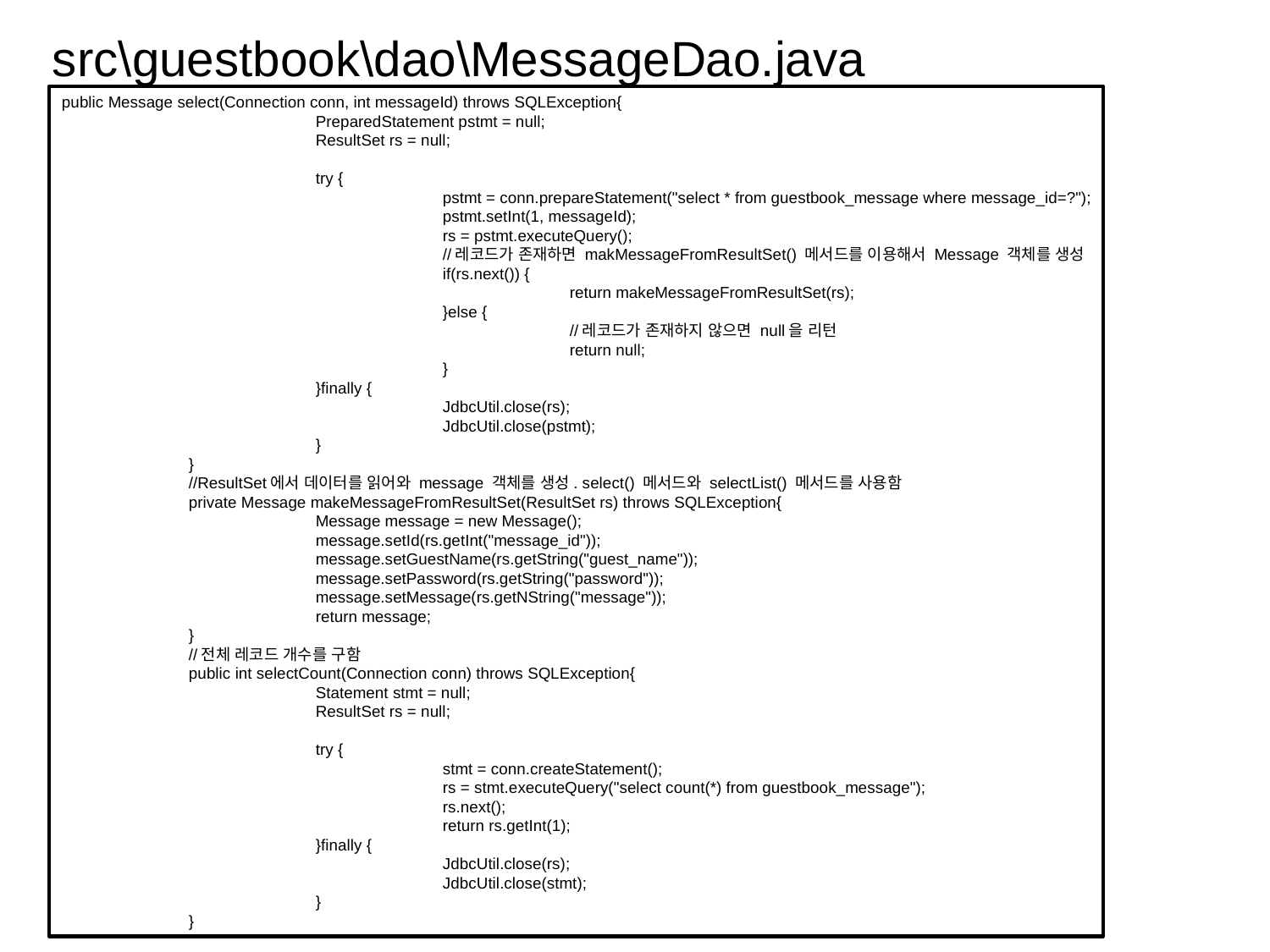

# src\guestbook\dao\MessageDao.java
public Message select(Connection conn, int messageId) throws SQLException{
		PreparedStatement pstmt = null;
		ResultSet rs = null;

		try {
			pstmt = conn.prepareStatement("select * from guestbook_message where message_id=?");
			pstmt.setInt(1, messageId);
			rs = pstmt.executeQuery();
			//레코드가 존재하면 makMessageFromResultSet() 메서드를 이용해서 Message 객체를 생성
			if(rs.next()) {
				return makeMessageFromResultSet(rs);
			}else {
				//레코드가 존재하지 않으면 null을 리턴
				return null;
			}
		}finally {
			JdbcUtil.close(rs);
			JdbcUtil.close(pstmt);
		}
	}
	//ResultSet에서 데이터를 읽어와 message 객체를 생성. select() 메서드와 selectList() 메서드를 사용함
	private Message makeMessageFromResultSet(ResultSet rs) throws SQLException{
		Message message = new Message();
		message.setId(rs.getInt("message_id"));
		message.setGuestName(rs.getString("guest_name"));
		message.setPassword(rs.getString("password"));
		message.setMessage(rs.getNString("message"));
		return message;
	}
	//전체 레코드 개수를 구함
	public int selectCount(Connection conn) throws SQLException{
		Statement stmt = null;
		ResultSet rs = null;

		try {
			stmt = conn.createStatement();
			rs = stmt.executeQuery("select count(*) from guestbook_message");
			rs.next();
			return rs.getInt(1);
		}finally {
			JdbcUtil.close(rs);
			JdbcUtil.close(stmt);
		}
	}